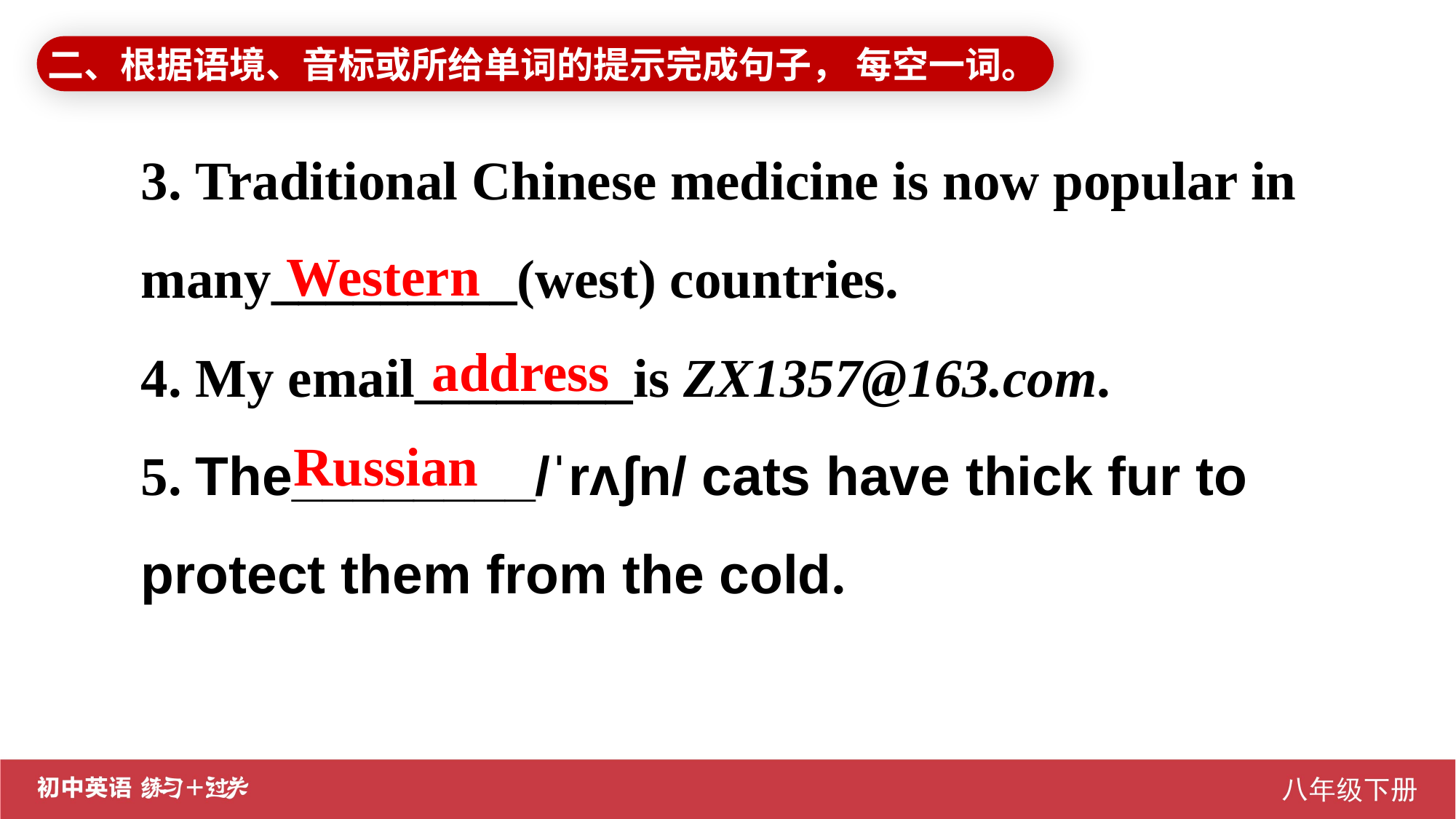

二、根据语境、音标或所给单词的提示完成句子， 每空一词。
3. Traditional Chinese medicine is now popular in many_________(west) countries.
4. My email________is ZX1357@163.com.
5. The________/ˈrʌʃn/ cats have thick fur to protect them from the cold.
Western
address
Russian